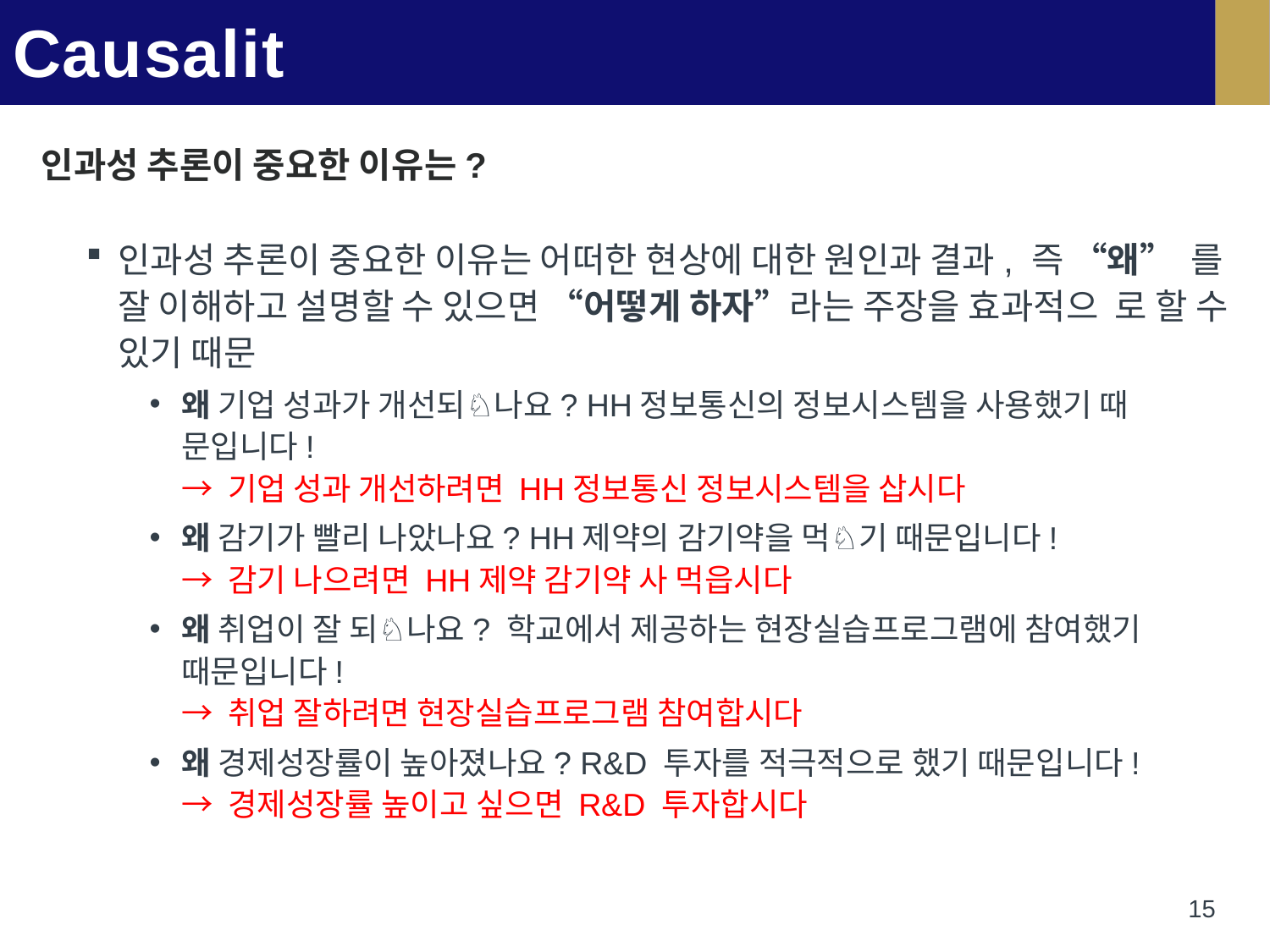

# Causality
인과성 추론이 중요한 이유는?

인과성 추론이 중요한 이유는 어떠한 현상에 대한 원인과 결과, 즉 “왜”  를 잘 이해하고 설명할 수 있으면 “어떻게 하자”라는 주장을 효과적으  로 할 수 있기 때문
왜 기업 성과가 개선되♘나요? HH정보통신의 정보시스템을 사용했기 때  문입니다!
→ 기업 성과 개선하려면 HH정보통신 정보시스템을 삽시다
왜 감기가 빨리 나았나요? HH제약의 감기약을 먹♘기 때문입니다!
→ 감기 나으려면 HH제약 감기약 사 먹읍시다
왜 취업이 잘 되♘나요? 학교에서 제공하는 현장실습프로그램에 참여했기  때문입니다!
→ 취업 잘하려면 현장실습프로그램 참여합시다
왜 경제성장률이 높아졌나요? R&D 투자를 적극적으로 했기 때문입니다!
→ 경제성장률 높이고 싶으면 R&D 투자합시다
15